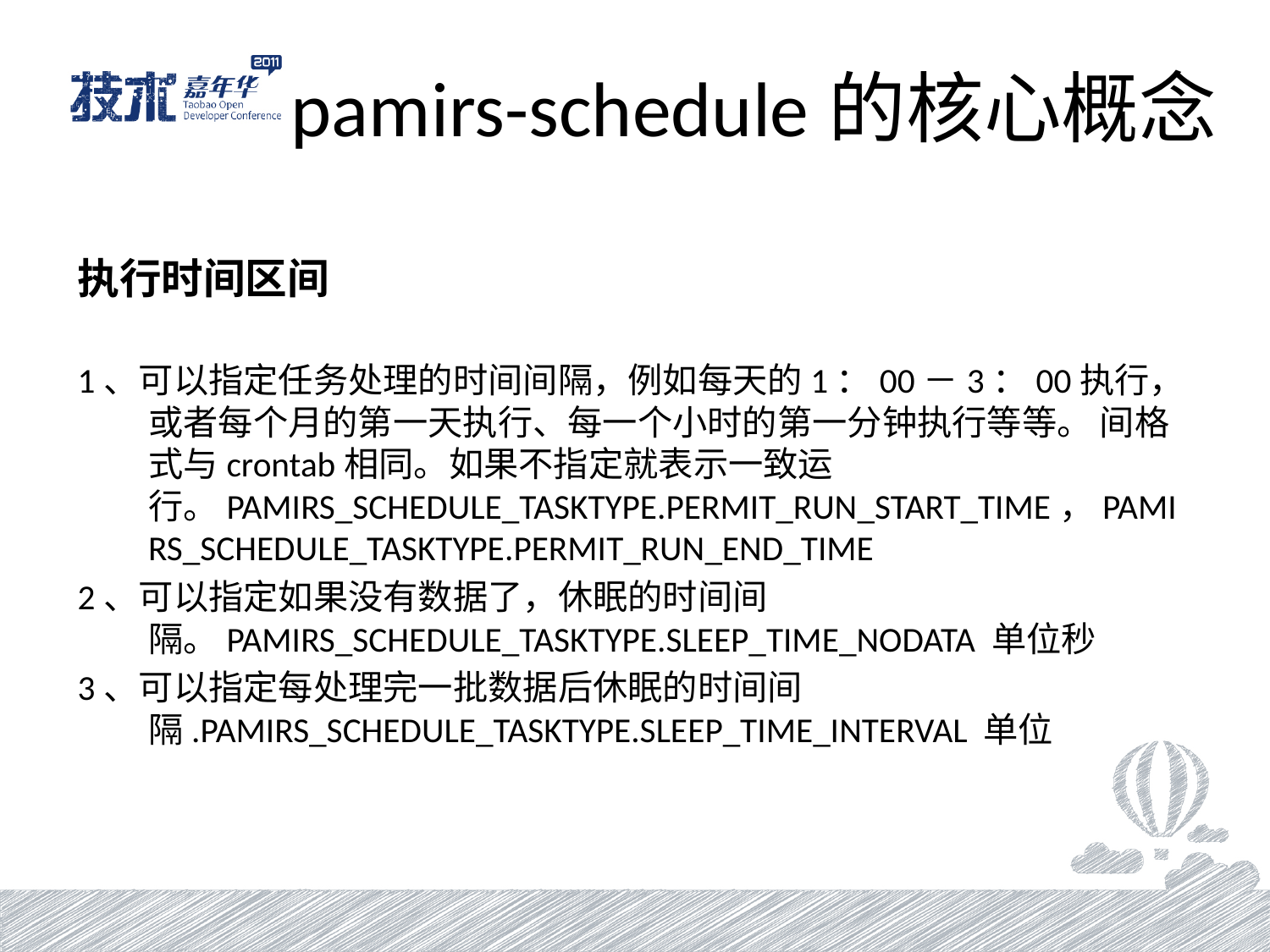

# pamirs-schedule的核心概念
执行时间区间

1、可以指定任务处理的时间间隔，例如每天的1：00－3：00执行，或者每个月的第一天执行、每一个小时的第一分钟执行等等。 间格式与crontab相同。如果不指定就表示一致运行。PAMIRS_SCHEDULE_TASKTYPE.PERMIT_RUN_START_TIME，PAMIRS_SCHEDULE_TASKTYPE.PERMIT_RUN_END_TIME
2、可以指定如果没有数据了，休眠的时间间隔。PAMIRS_SCHEDULE_TASKTYPE.SLEEP_TIME_NODATA 单位秒
3、可以指定每处理完一批数据后休眠的时间间隔.PAMIRS_SCHEDULE_TASKTYPE.SLEEP_TIME_INTERVAL 单位